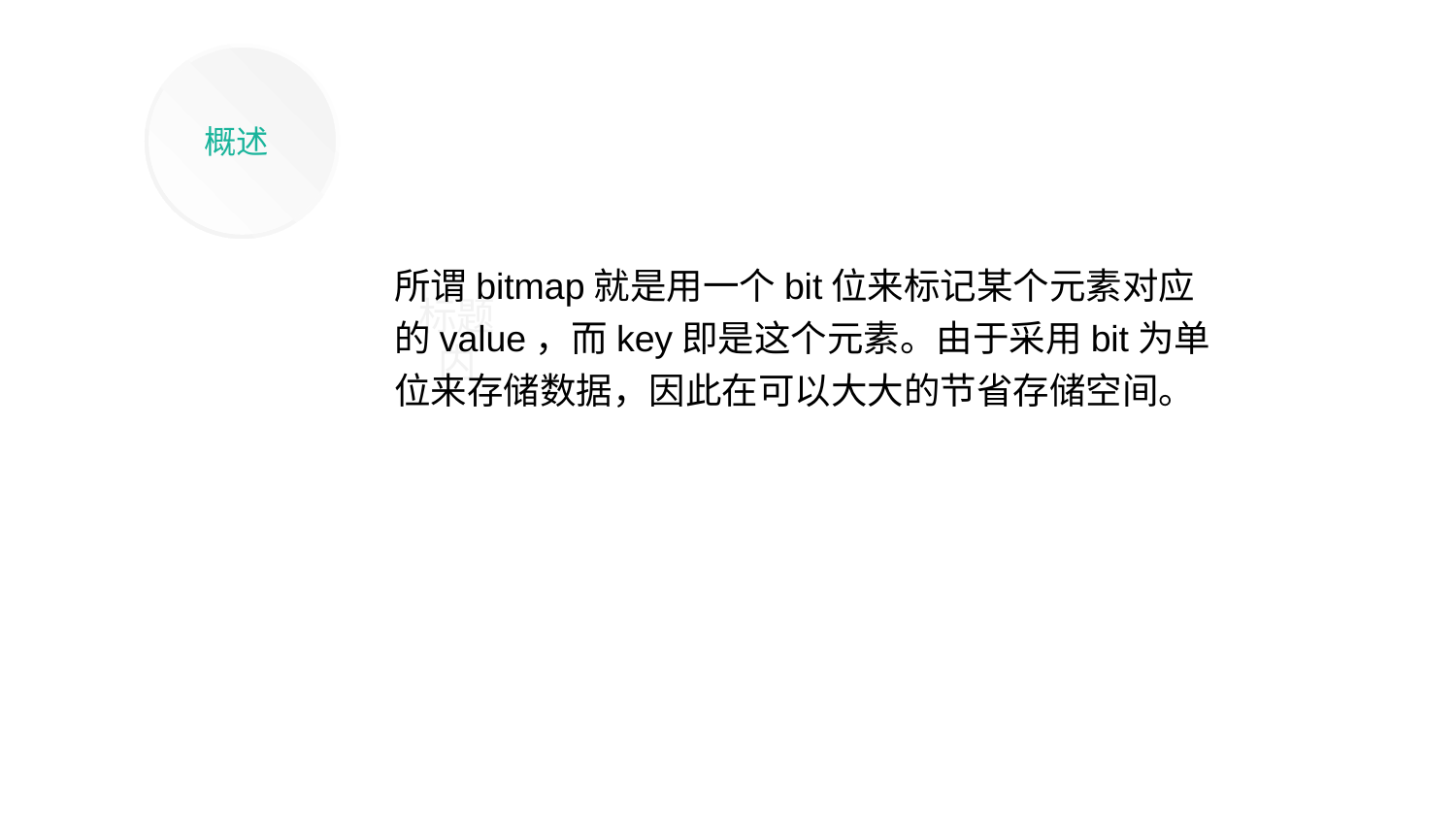

概述
所谓bitmap就是用一个bit位来标记某个元素对应的value，而key即是这个元素。由于采用bit为单位来存储数据，因此在可以大大的节省存储空间。
标题
内